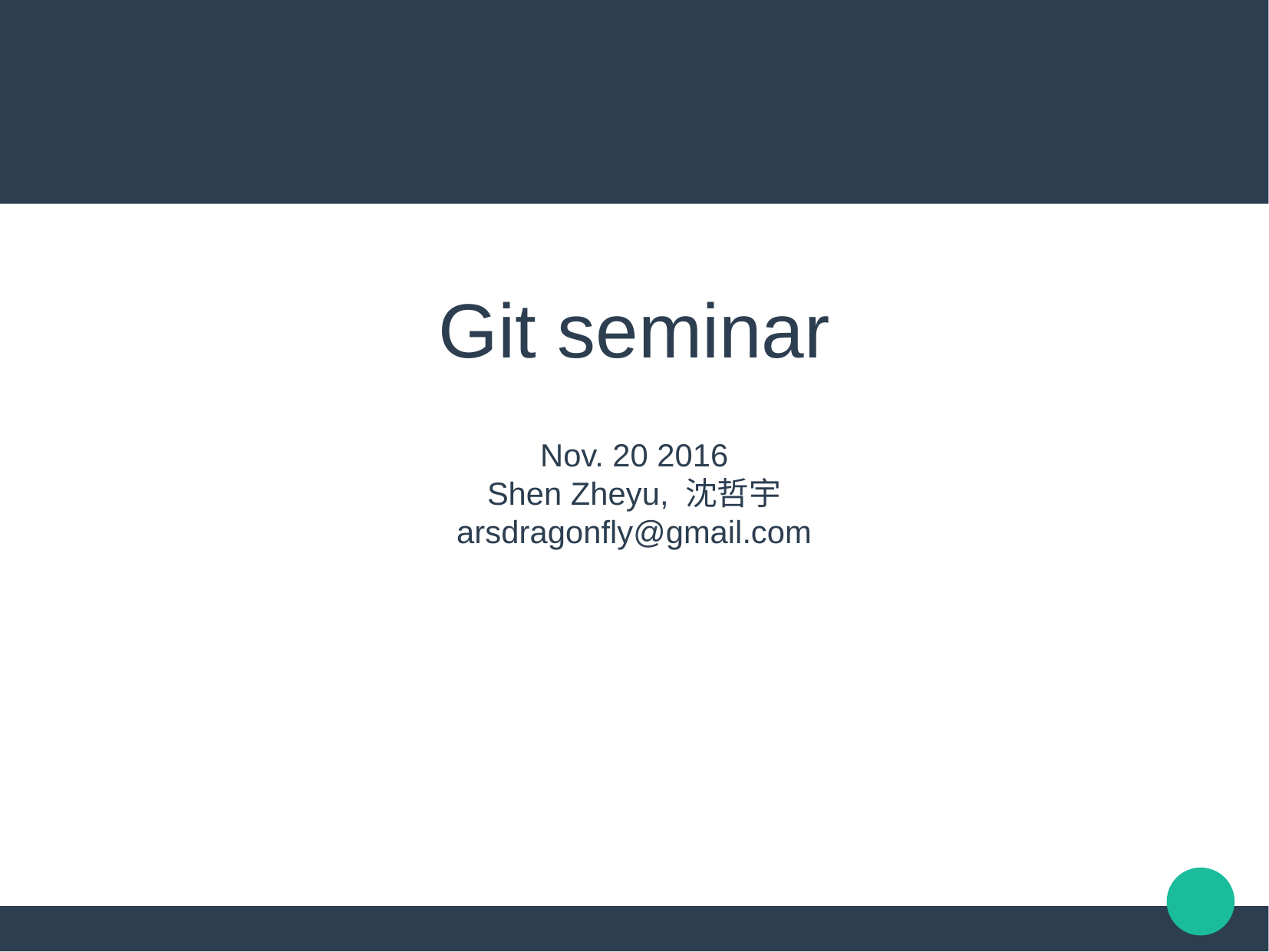

Git seminar

Nov. 20 2016
Shen Zheyu, 沈哲宇
arsdragonfly@gmail.com